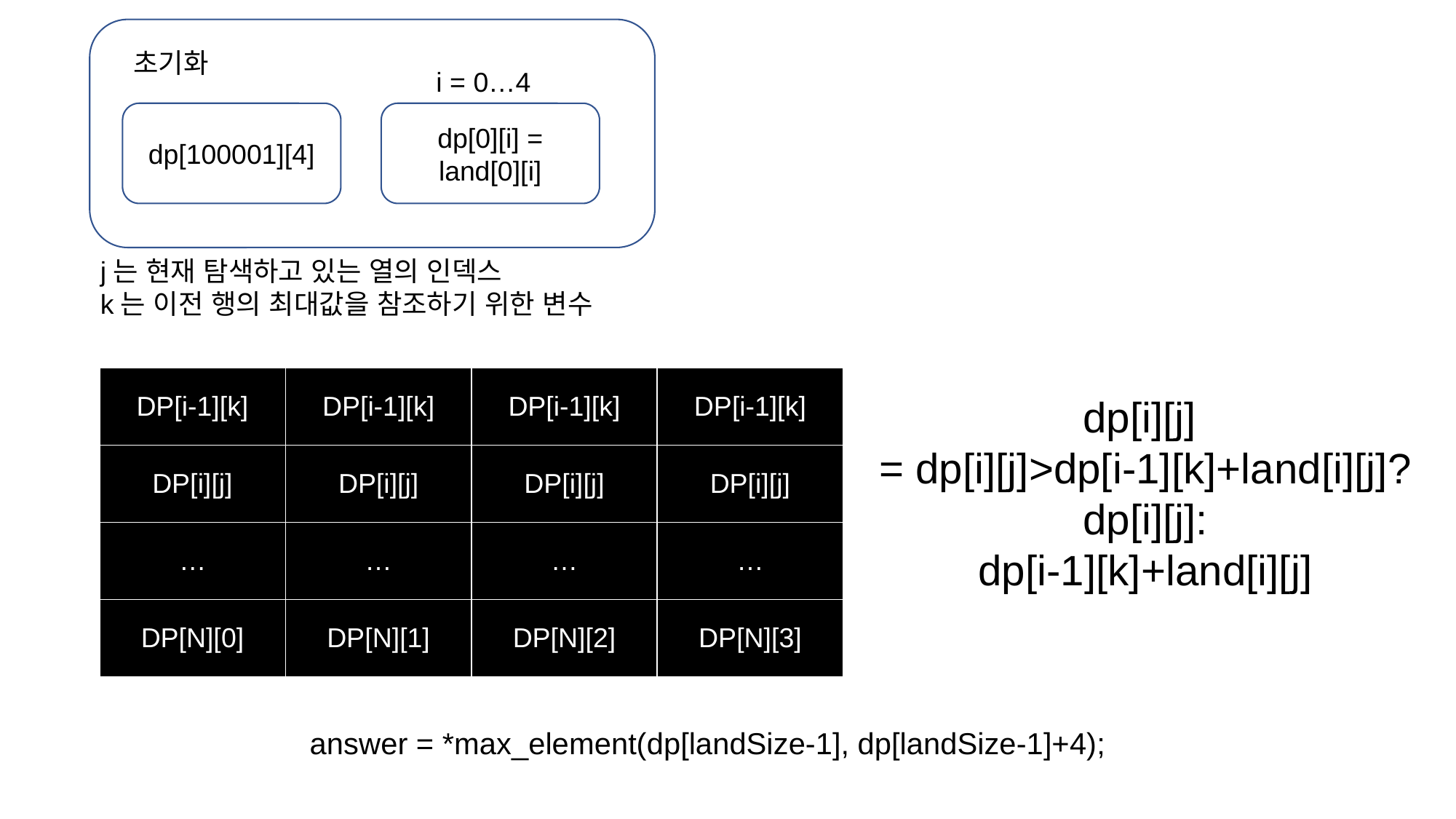

초기화
i = 0…4
dp[100001][4]
dp[0][i] = land[0][i]
j는 현재 탐색하고 있는 열의 인덱스
k는 이전 행의 최대값을 참조하기 위한 변수
| DP[i-1][k] | DP[i-1][k] | DP[i-1][k] | DP[i-1][k] |
| --- | --- | --- | --- |
| DP[i][j] | DP[i][j] | DP[i][j] | DP[i][j] |
| … | … | … | … |
| DP[N][0] | DP[N][1] | DP[N][2] | DP[N][3] |
dp[i][j]
= dp[i][j]>dp[i-1][k]+land[i][j]?
dp[i][j]:
dp[i-1][k]+land[i][j]
answer = *max_element(dp[landSize-1], dp[landSize-1]+4);